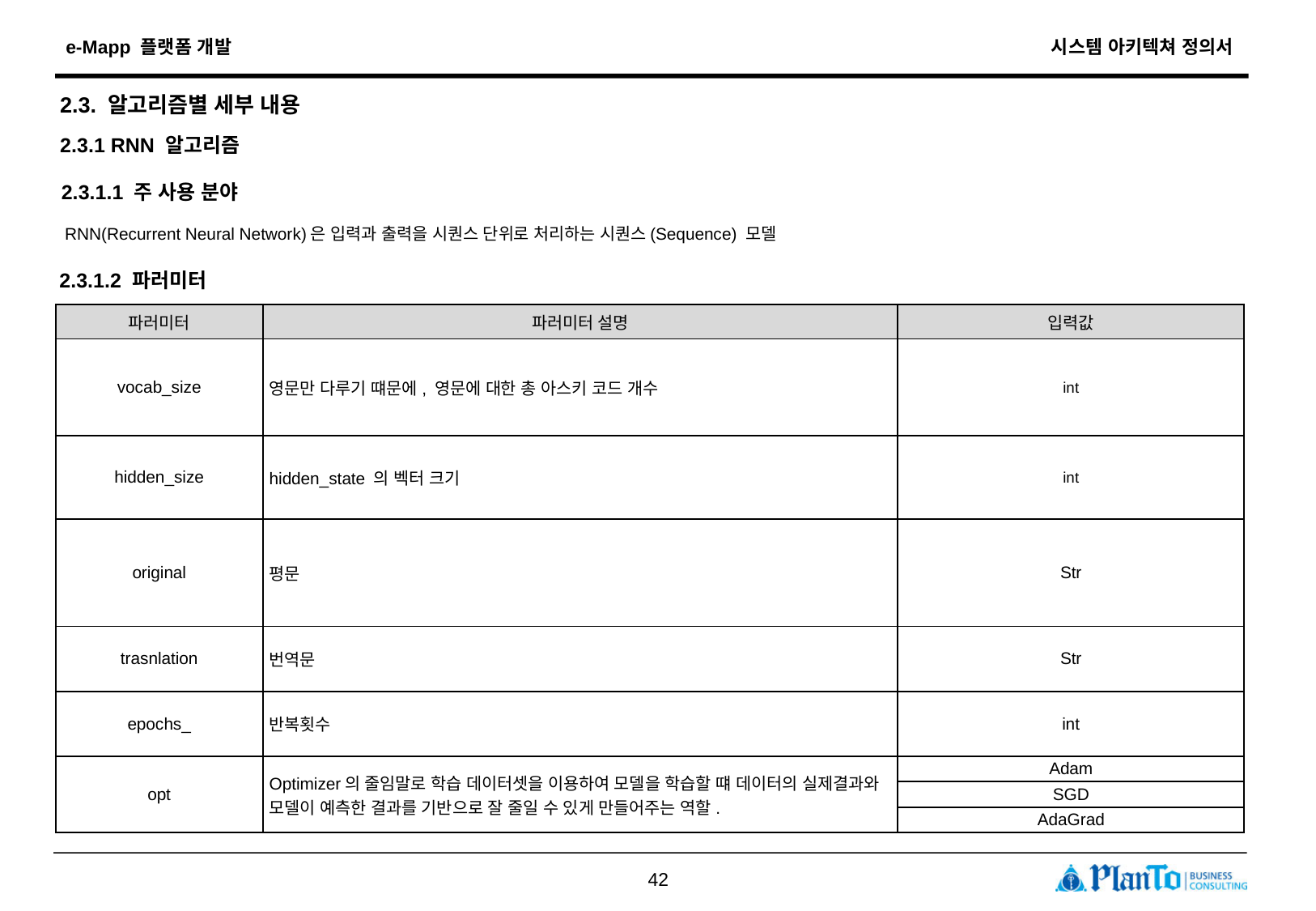

2.3. 알고리즘별 세부 내용
2.3.1 RNN 알고리즘
2.3.1.1 주 사용 분야
RNN(Recurrent Neural Network)은 입력과 출력을 시퀀스 단위로 처리하는 시퀀스(Sequence) 모델
2.3.1.2 파러미터
| 파러미터 | 파러미터 설명 | 입력값 |
| --- | --- | --- |
| vocab\_size | 영문만 다루기 떄문에, 영문에 대한 총 아스키 코드 개수 | int |
| hidden\_size | hidden\_state 의 벡터 크기 | int |
| original | 평문 | Str |
| trasnlation | 번역문 | Str |
| epochs\_ | 반복횟수 | int |
| opt | Optimizer의 줄임말로 학습 데이터셋을 이용하여 모델을 학습할 떄 데이터의 실제결과와 모델이 예측한 결과를 기반으로 잘 줄일 수 있게 만들어주는 역할. | Adam |
|  |  | SGD |
|  |  | AdaGrad |